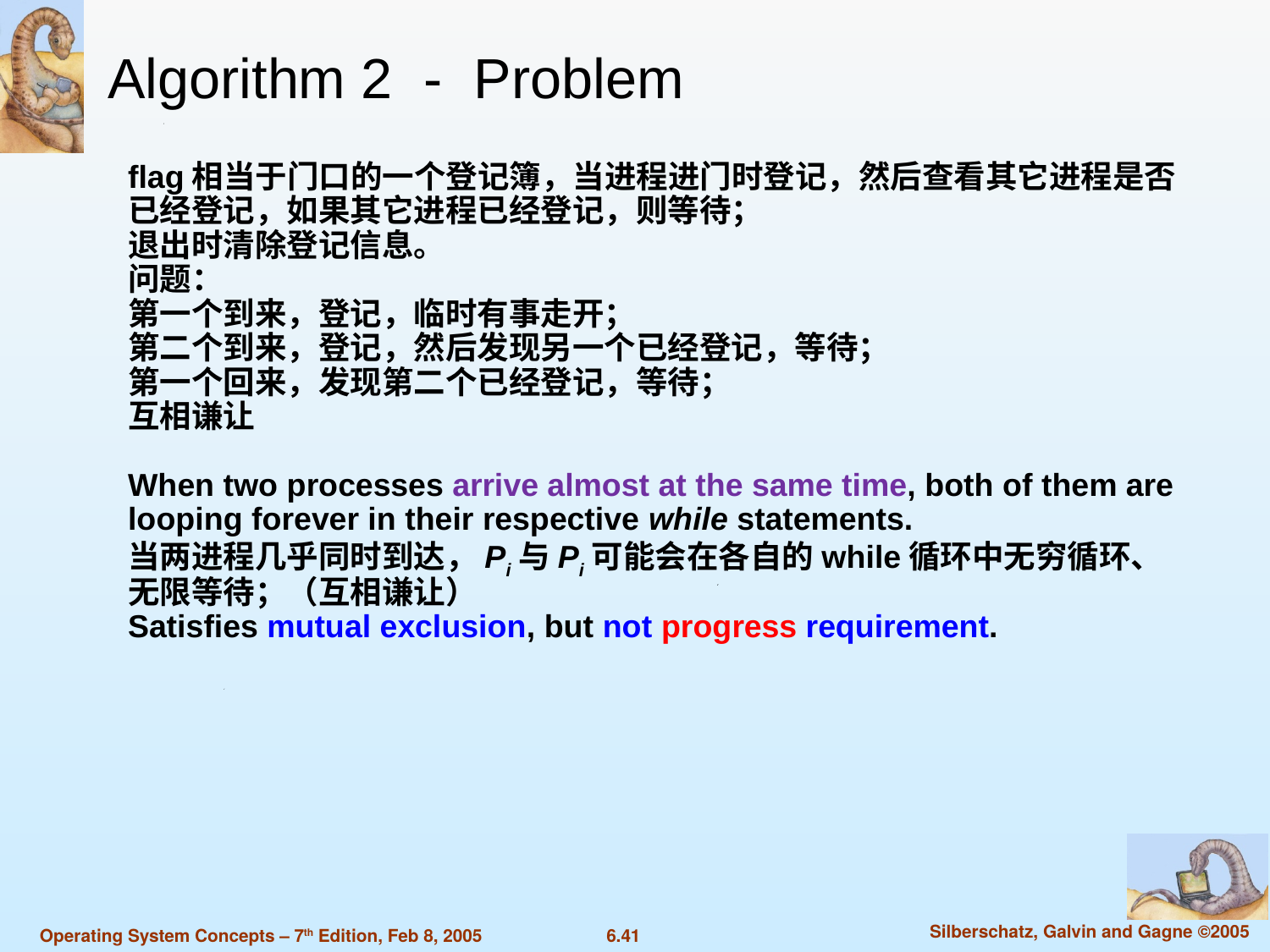

Algorithm 2  -  Problem
flag相当于门口的一个登记簿，当进程进门时登记，然后查看其它进程是否已经登记，如果其它进程已经登记，则等待；
退出时清除登记信息。
问题：
第一个到来，登记，临时有事走开；
第二个到来，登记，然后发现另一个已经登记，等待；
第一个回来，发现第二个已经登记，等待；
互相谦让

When two processes arrive almost at the same time, both of them are looping forever in their respective while statements.
当两进程几乎同时到达，Pi与Pi可能会在各自的while循环中无穷循环、无限等待；（互相谦让）
Satisfies mutual exclusion, but not progress requirement.